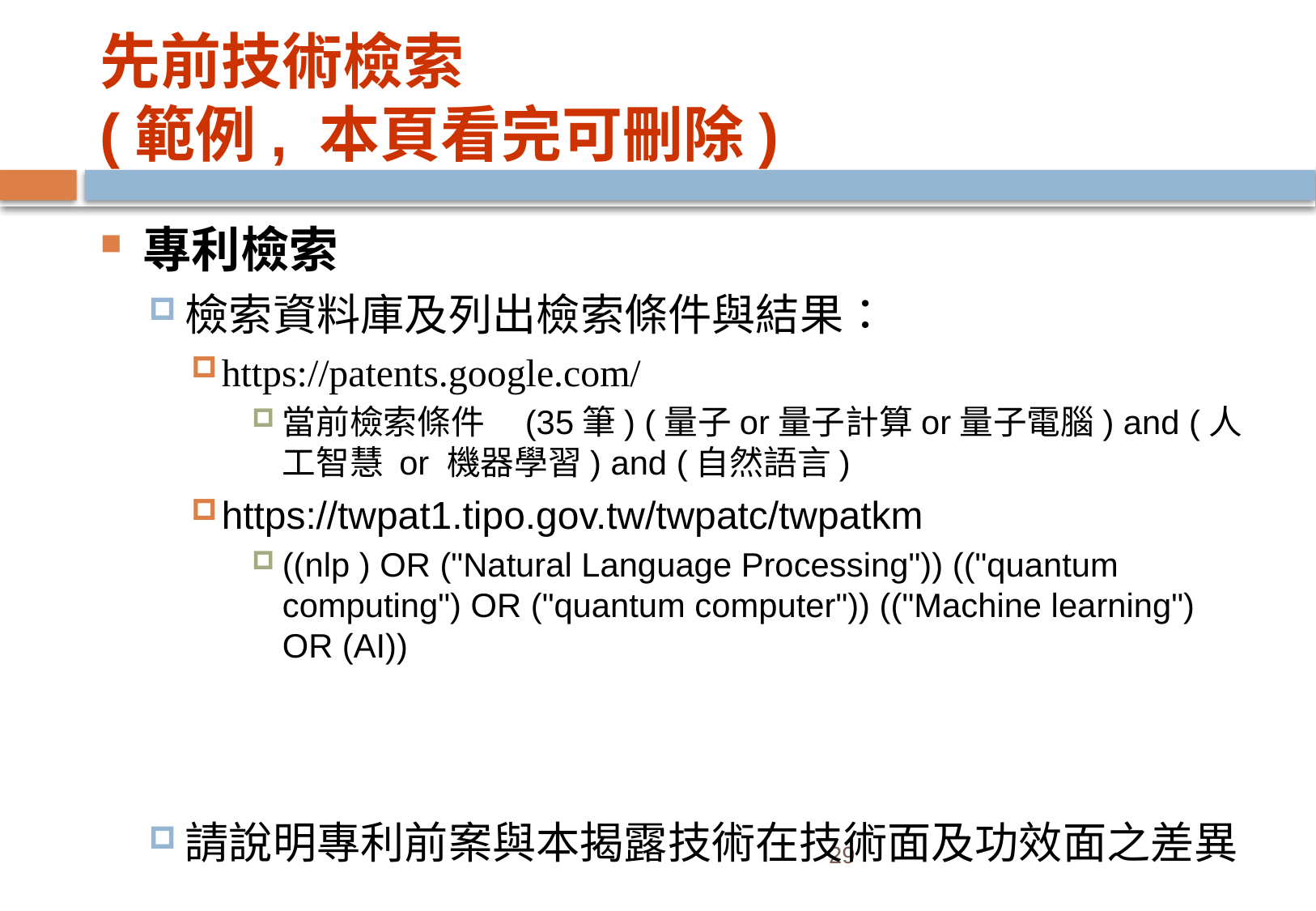

# 先前技術檢索 (範例, 本頁看完可刪除)
專利檢索
檢索資料庫及列出檢索條件與結果：
https://patents.google.com/
當前檢索條件	(35筆) (量子or量子計算or量子電腦) and (人工智慧 or 機器學習) and (自然語言)
https://twpat1.tipo.gov.tw/twpatc/twpatkm
((nlp ) OR ("Natural Language Processing")) (("quantum computing") OR ("quantum computer")) (("Machine learning") OR (AI))

請說明專利前案與本揭露技術在技術面及功效面之差異

29